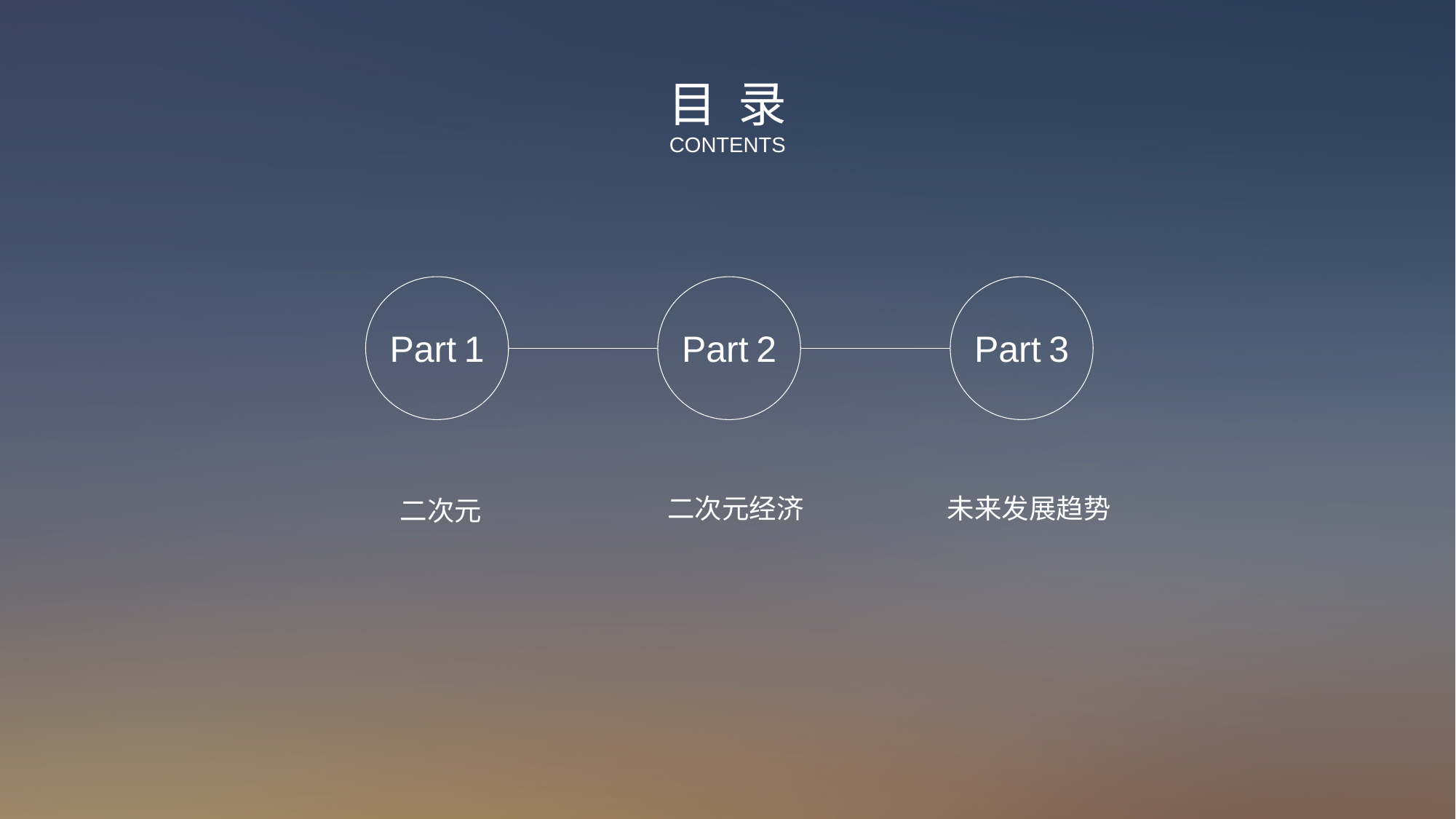

目  录
CONTENTS

Part 1
Part 2
Part 3
二次元经济
未来发展趋势
二次元